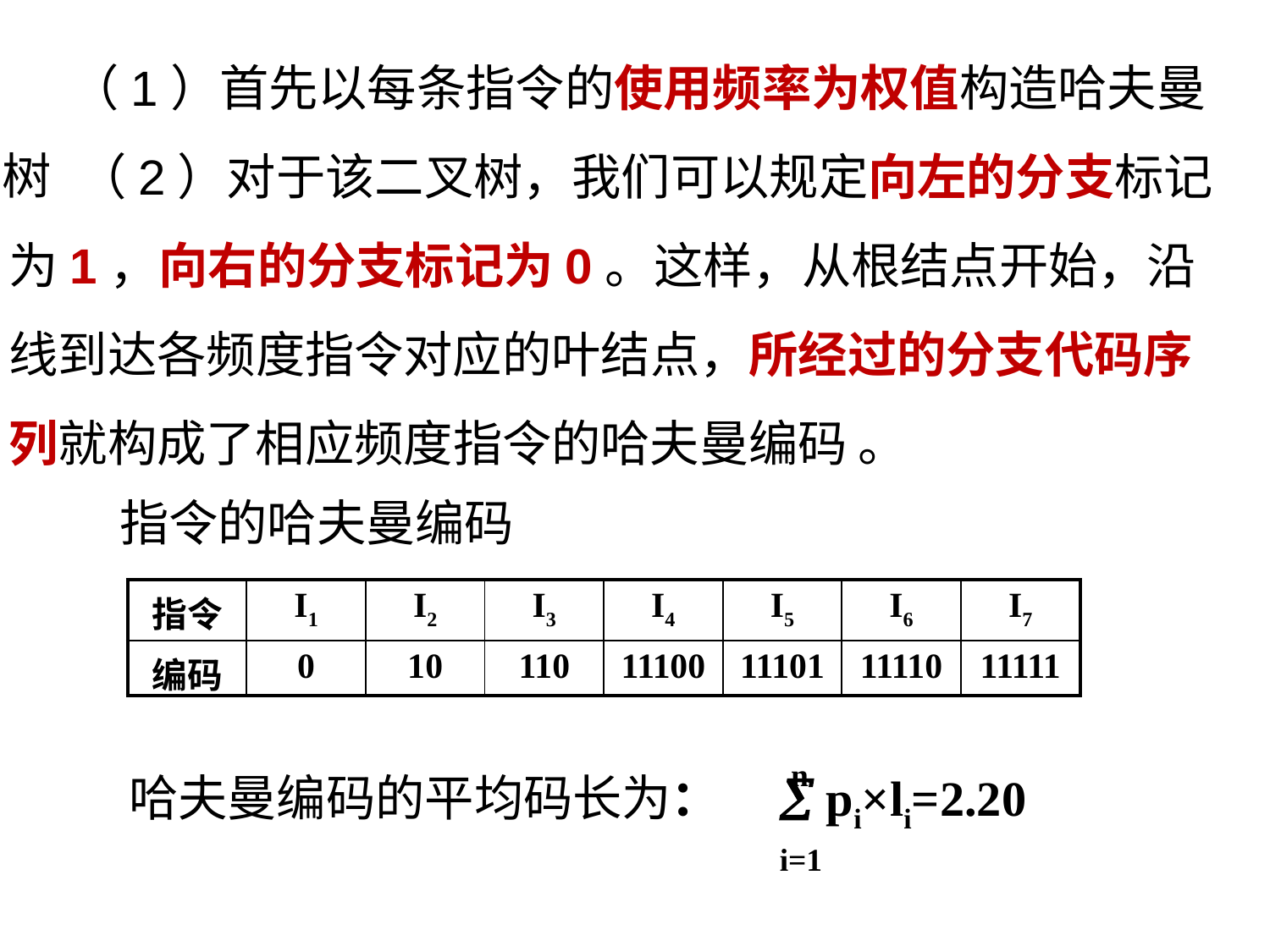

（1）首先以每条指令的使用频率为权值构造哈夫曼树
     （2）对于该二叉树，我们可以规定向左的分支标记为1，向右的分支标记为0。这样，从根结点开始，沿线到达各频度指令对应的叶结点，所经过的分支代码序列就构成了相应频度指令的哈夫曼编码 。
指令的哈夫曼编码
| 指令 | I1 | I2 | I3 | I4 | I5 | I6 | I7 |
| --- | --- | --- | --- | --- | --- | --- | --- |
| 编码 | 0 | 10 | 110 | 11100 | 11101 | 11110 | 11111 |
n
∑ pi×li=2.20
i=1
哈夫曼编码的平均码长为：